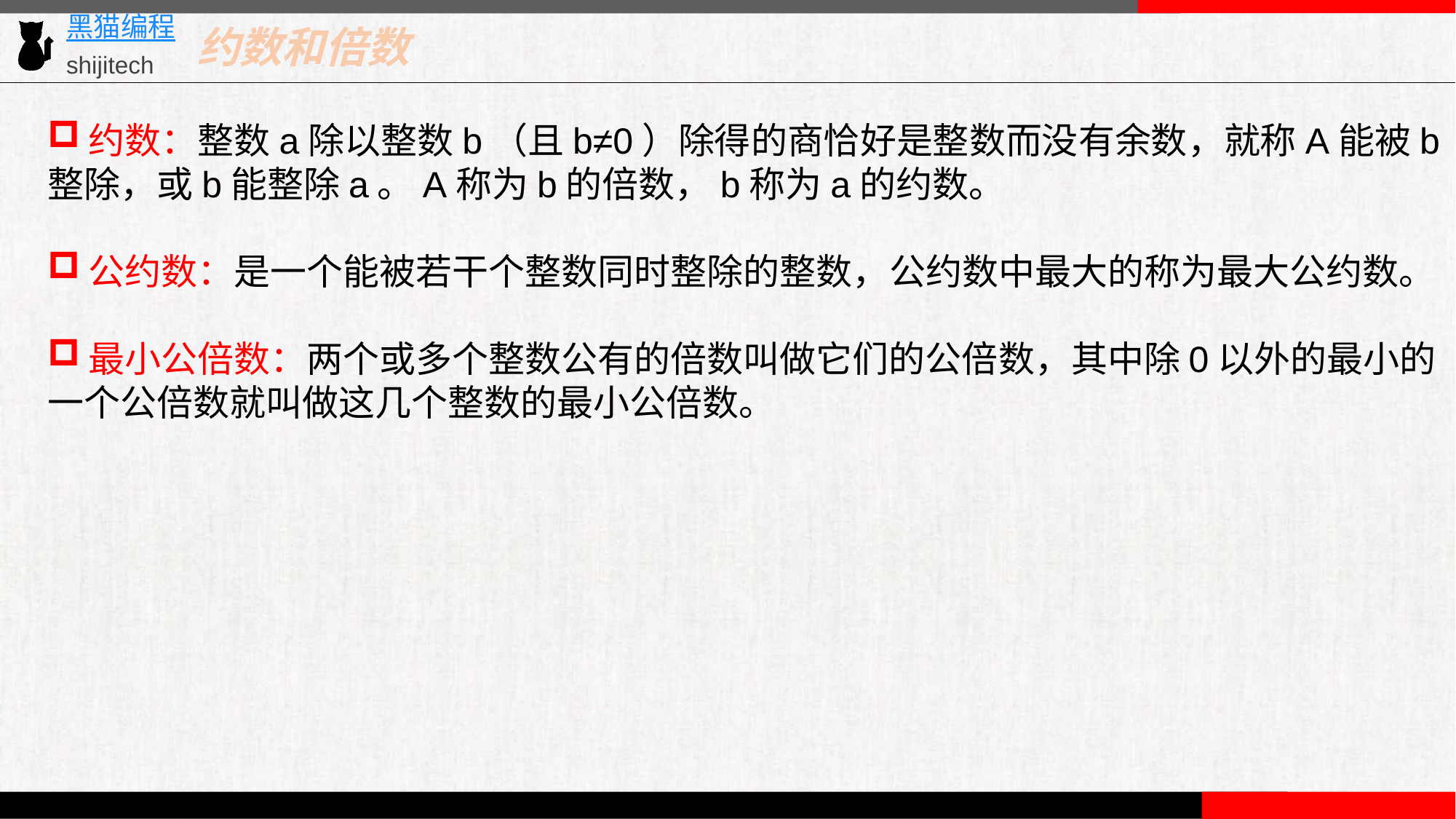

约数和倍数
约数：整数a除以整数b（且b≠0）除得的商恰好是整数而没有余数，就称A能被b
整除，或b能整除a。A称为b的倍数，b称为a的约数。

公约数：是一个能被若干个整数同时整除的整数，公约数中最大的称为最大公约数。

最小公倍数：两个或多个整数公有的倍数叫做它们的公倍数，其中除0以外的最小的
一个公倍数就叫做这几个整数的最小公倍数。